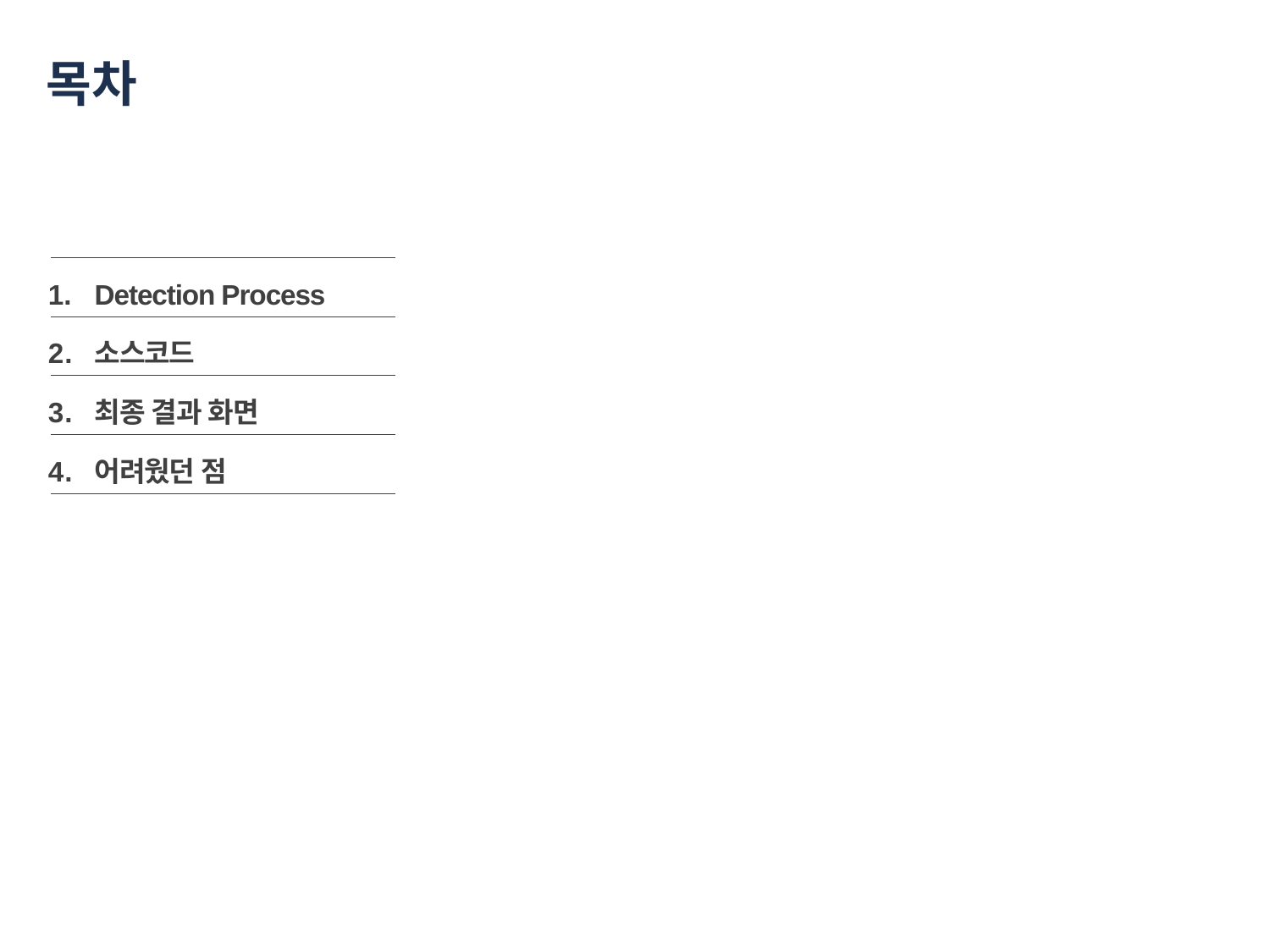

# 목차
Detection Process
소스코드
최종 결과 화면
어려웠던 점